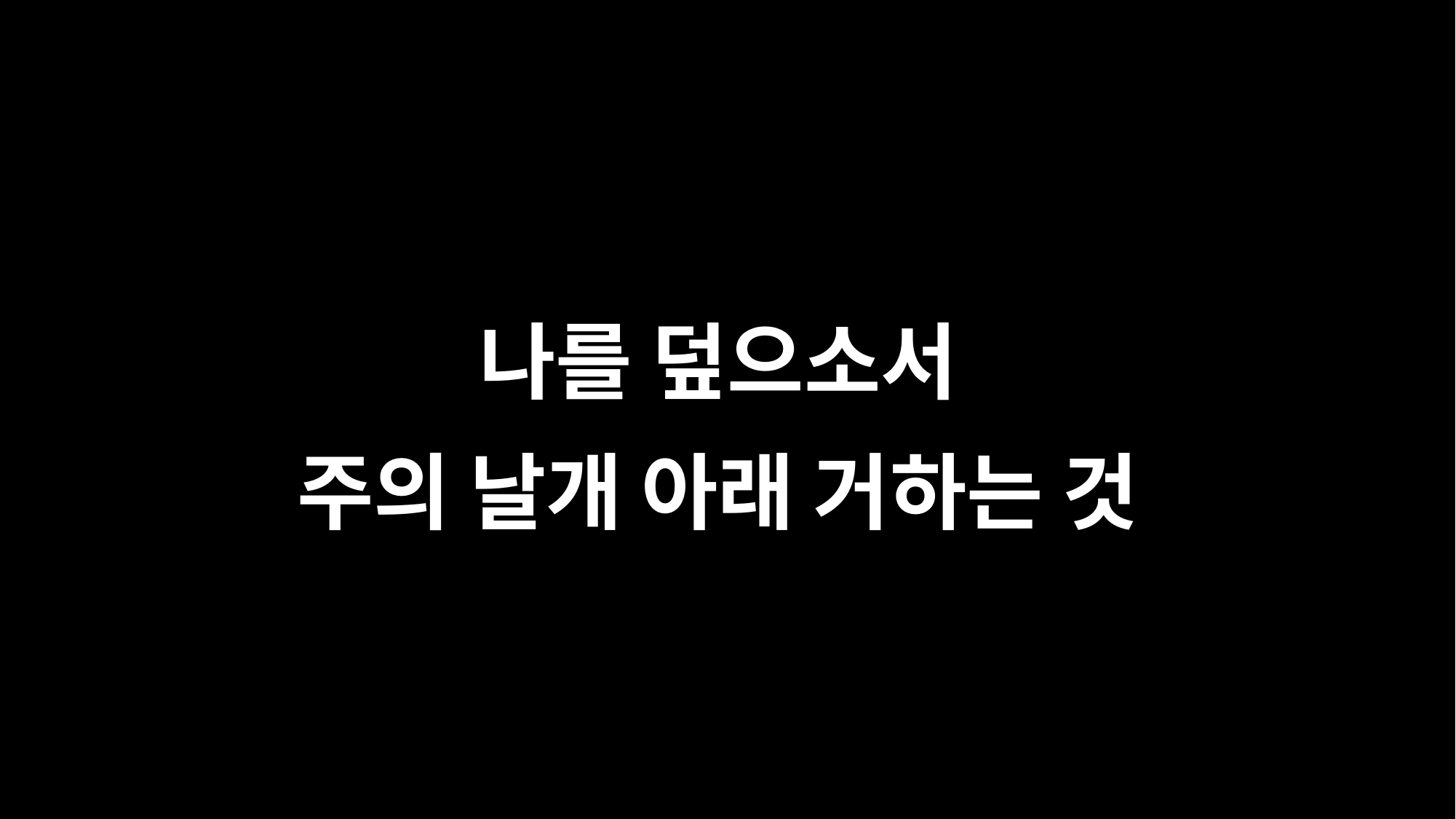

나를 덮으소서
주의 날개 아래 거하는 것